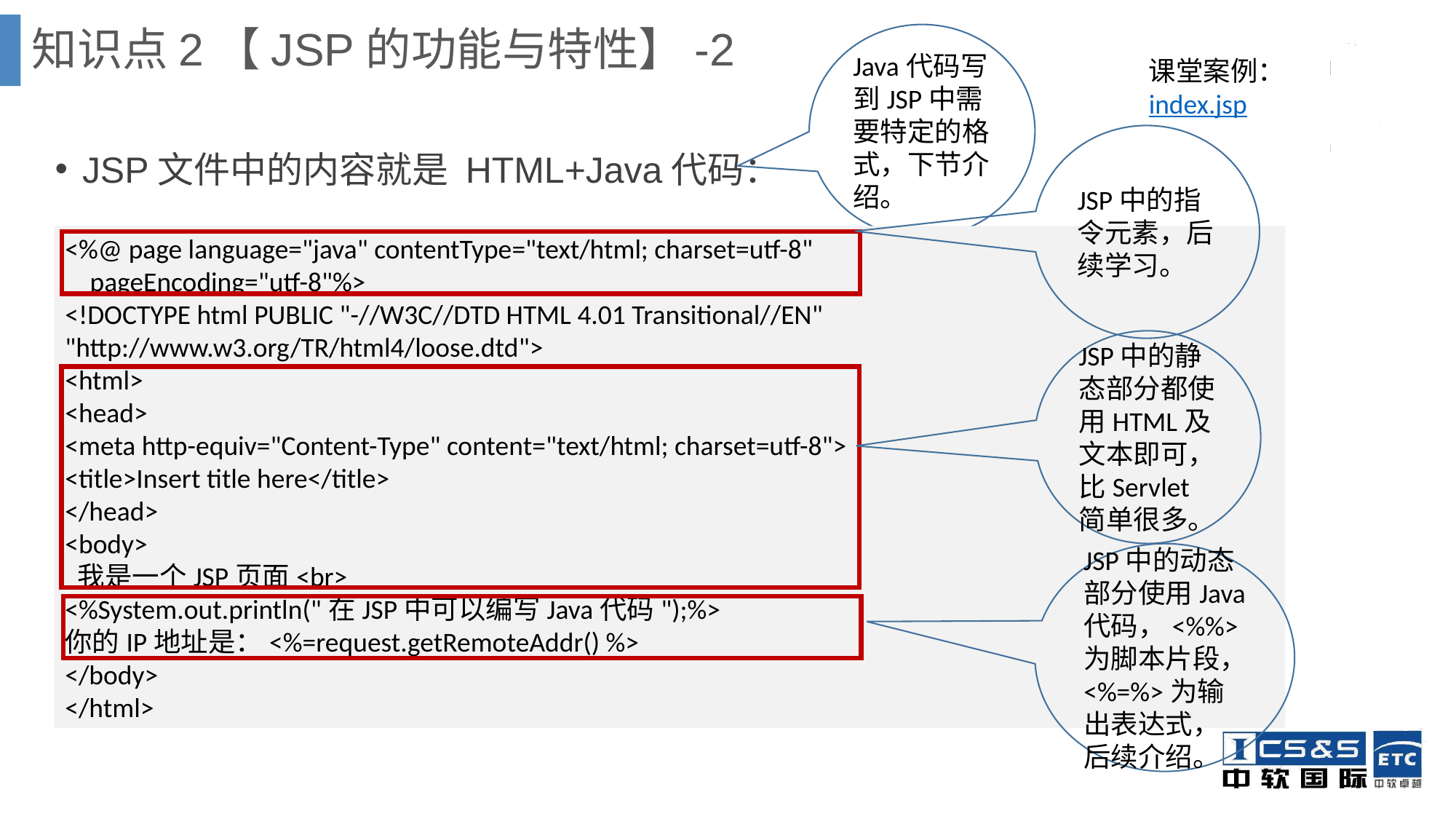

知识点2【JSP的功能与特性】-2
Java代码写到JSP中需要特定的格式，下节介绍。
课堂案例：
index.jsp
JSP文件中的内容就是 HTML+Java代码：
JSP中的指令元素，后续学习。
<%@ page language="java" contentType="text/html; charset=utf-8"
    pageEncoding="utf-8"%>
<!DOCTYPE html PUBLIC "-//W3C//DTD HTML 4.01 Transitional//EN" "http://www.w3.org/TR/html4/loose.dtd">
<html>
<head>
<meta http-equiv="Content-Type" content="text/html; charset=utf-8">
<title>Insert title here</title>
</head>
<body>
 我是一个JSP页面<br>
<%System.out.println("在JSP中可以编写Java代码");%>
你的IP地址是：<%=request.getRemoteAddr() %>
</body>
</html>

JSP中的静态部分都使用HTML及文本即可，比Servlet简单很多。

JSP中的动态部分使用Java代码，<%%>为脚本片段，<%=%>为输出表达式，后续介绍。